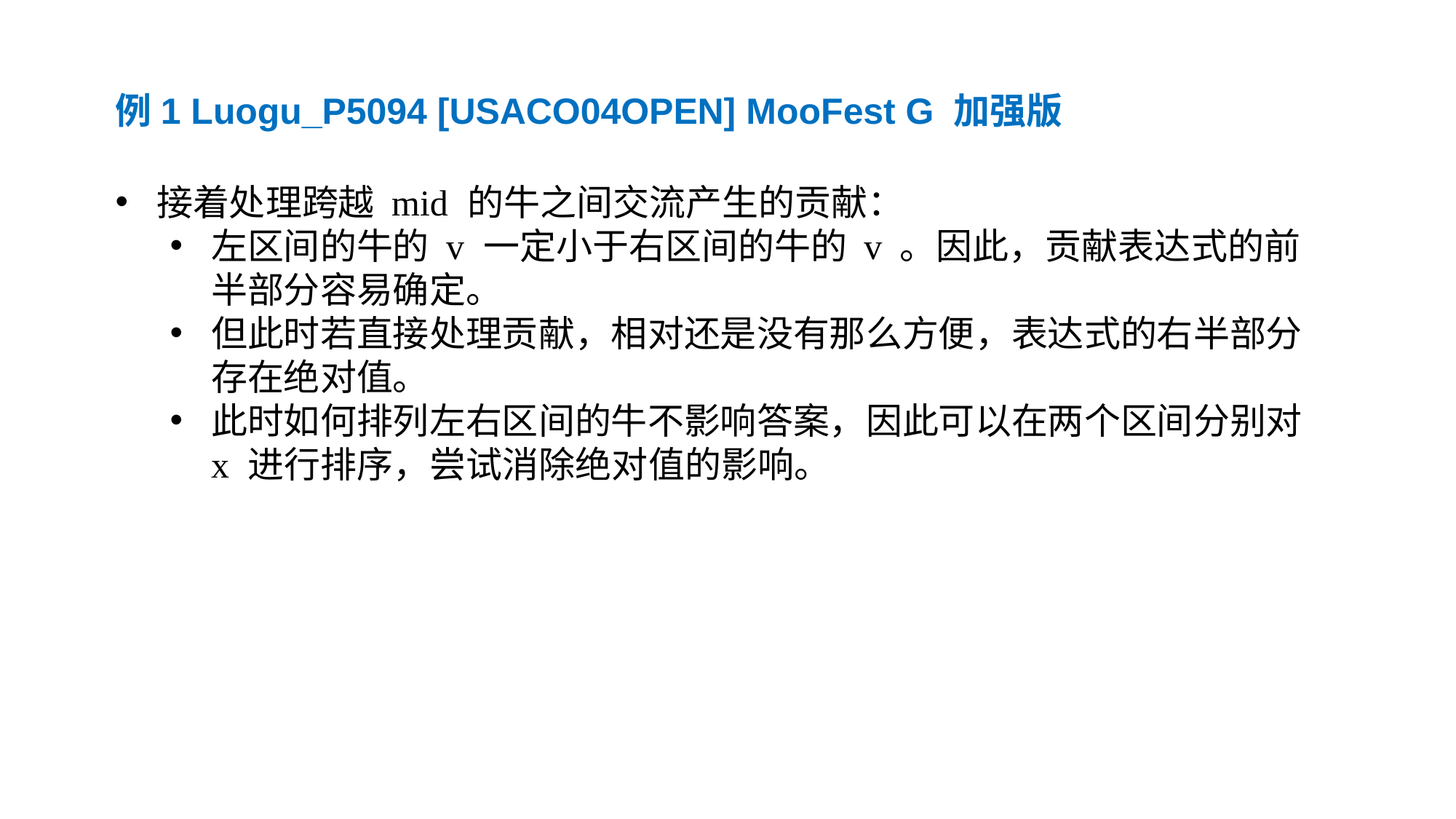

例1 Luogu_P5094 [USACO04OPEN] MooFest G 加强版
接着处理跨越 mid 的牛之间交流产生的贡献：
左区间的牛的 v 一定小于右区间的牛的 v 。因此，贡献表达式的前半部分容易确定。
但此时若直接处理贡献，相对还是没有那么方便，表达式的右半部分存在绝对值。
此时如何排列左右区间的牛不影响答案，因此可以在两个区间分别对 x 进行排序，尝试消除绝对值的影响。